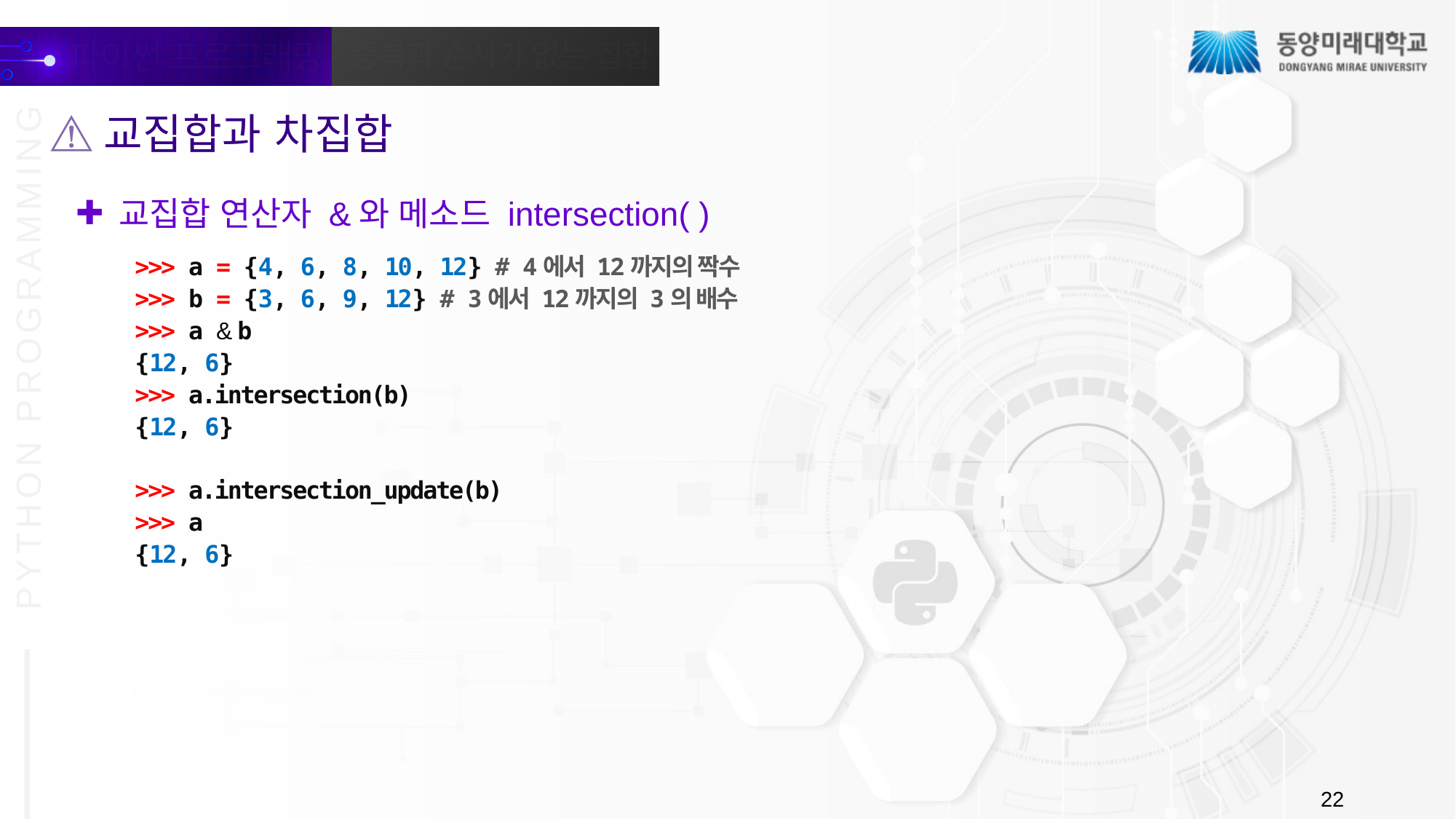

교집합과 차집합
교집합 연산자 &와 메소드 intersection( )
>>> a = {4, 6, 8, 10, 12} # 4에서 12까지의 짝수
>>> b = {3, 6, 9, 12} # 3에서 12까지의 3의 배수
>>> a & b
{12, 6}
>>> a.intersection(b)
{12, 6}

>>> a.intersection_update(b)
>>> a
{12, 6}

22